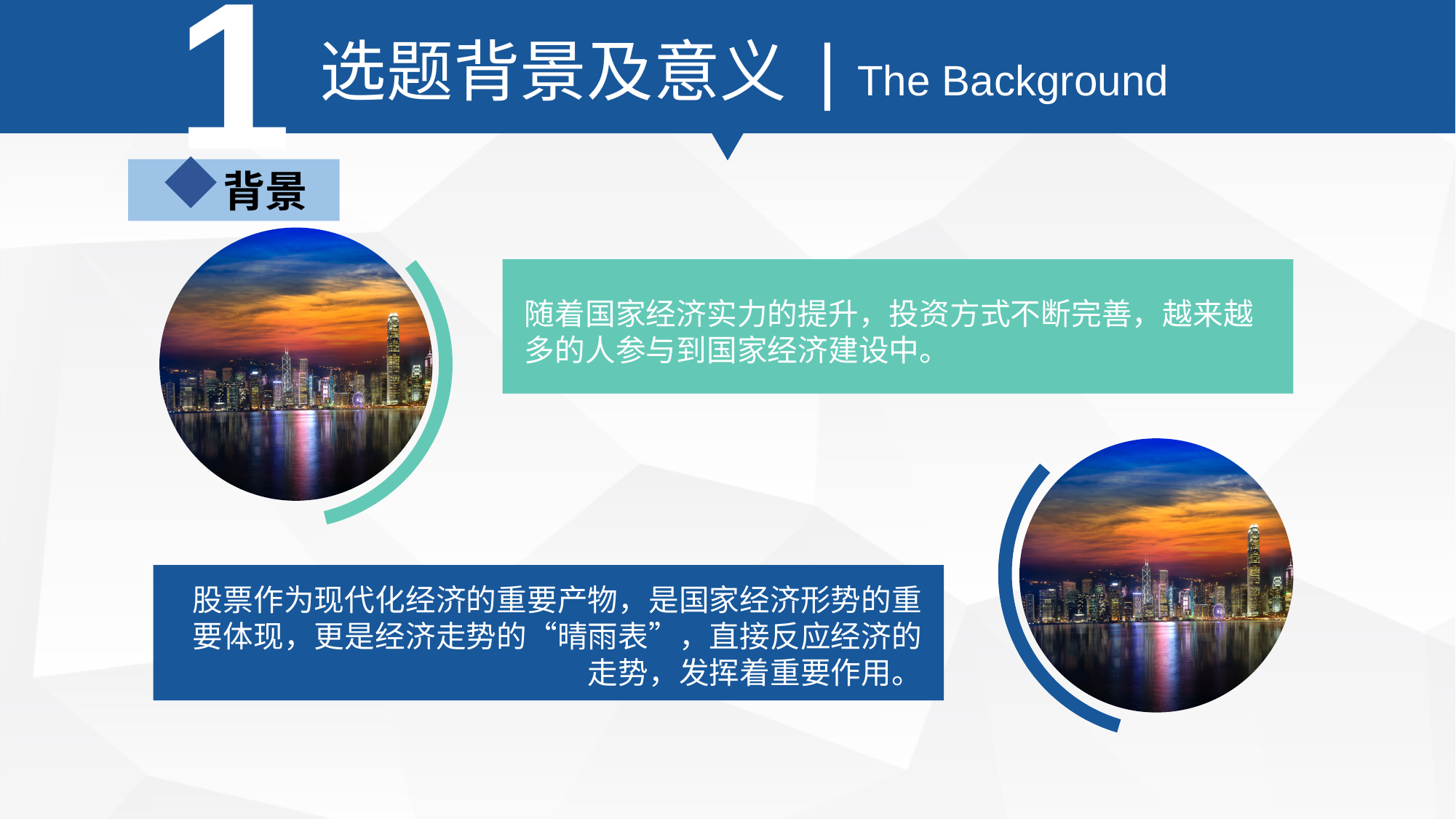

1

 选题背景及意义 | The Background
背景

随着国家经济实力的提升，投资方式不断完善，越来越多的人参与到国家经济建设中。

股票作为现代化经济的重要产物，是国家经济形势的重
要体现，更是经济走势的“晴雨表”，直接反应经济的走势，发挥着重要作用。